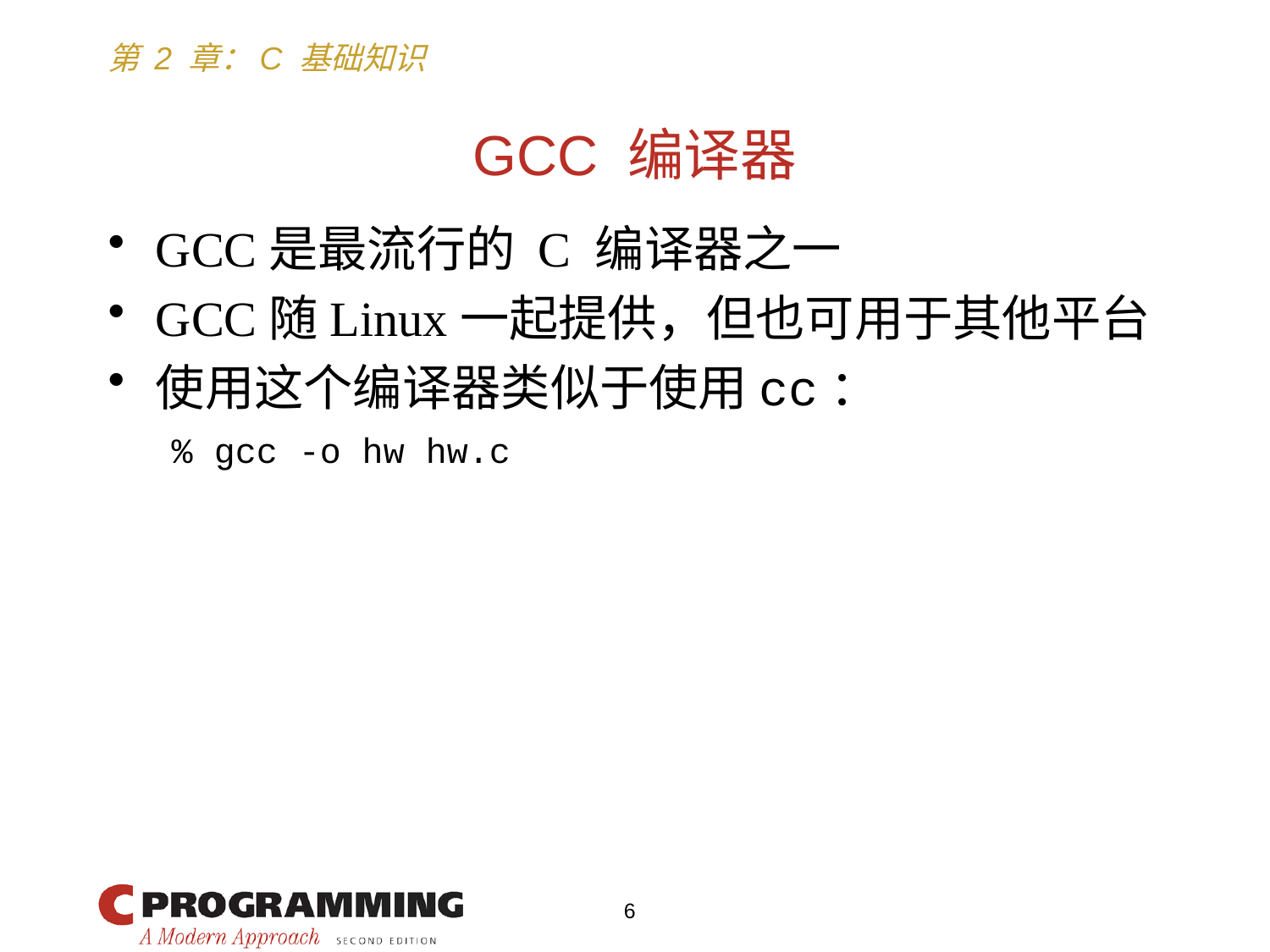

# GCC 编译器
GCC是最流行的 C 编译器之一
GCC随Linux一起提供，但也可用于其他平台
使用这个编译器类似于使用cc：
% gcc -o hw hw.c

6